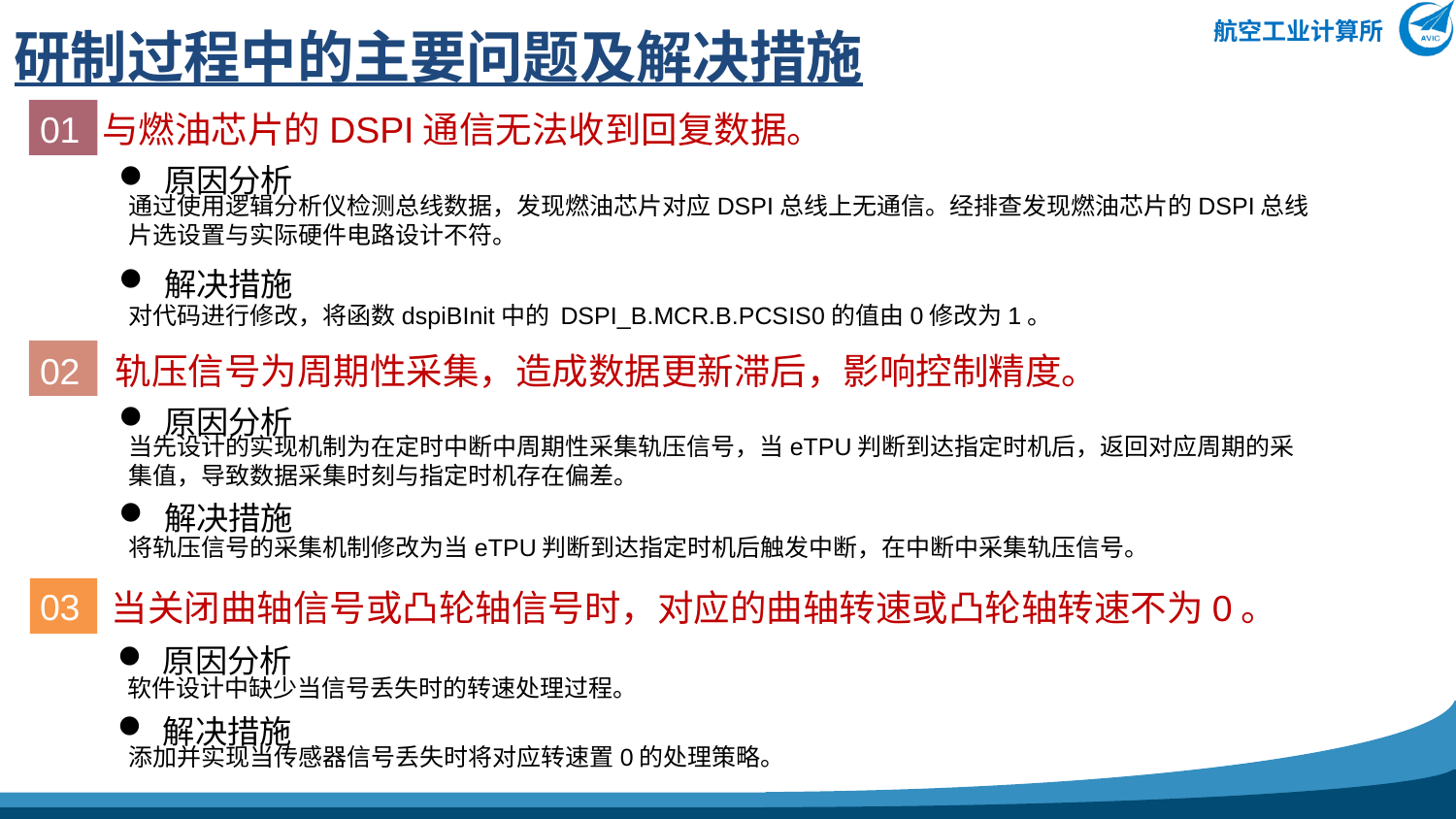

研制过程中的主要问题及解决措施

01
与燃油芯片的DSPI通信无法收到回复数据。
原因分析
通过使用逻辑分析仪检测总线数据，发现燃油芯片对应DSPI总线上无通信。经排查发现燃油芯片的DSPI总线片选设置与实际硬件电路设计不符。
解决措施
对代码进行修改，将函数dspiBInit中的 DSPI_B.MCR.B.PCSIS0的值由0修改为1。

02
轨压信号为周期性采集，造成数据更新滞后，影响控制精度。
原因分析
当先设计的实现机制为在定时中断中周期性采集轨压信号，当eTPU判断到达指定时机后，返回对应周期的采集值，导致数据采集时刻与指定时机存在偏差。
解决措施
将轨压信号的采集机制修改为当eTPU判断到达指定时机后触发中断，在中断中采集轨压信号。

03
当关闭曲轴信号或凸轮轴信号时，对应的曲轴转速或凸轮轴转速不为0。
原因分析
软件设计中缺少当信号丢失时的转速处理过程。
解决措施
添加并实现当传感器信号丢失时将对应转速置0的处理策略。